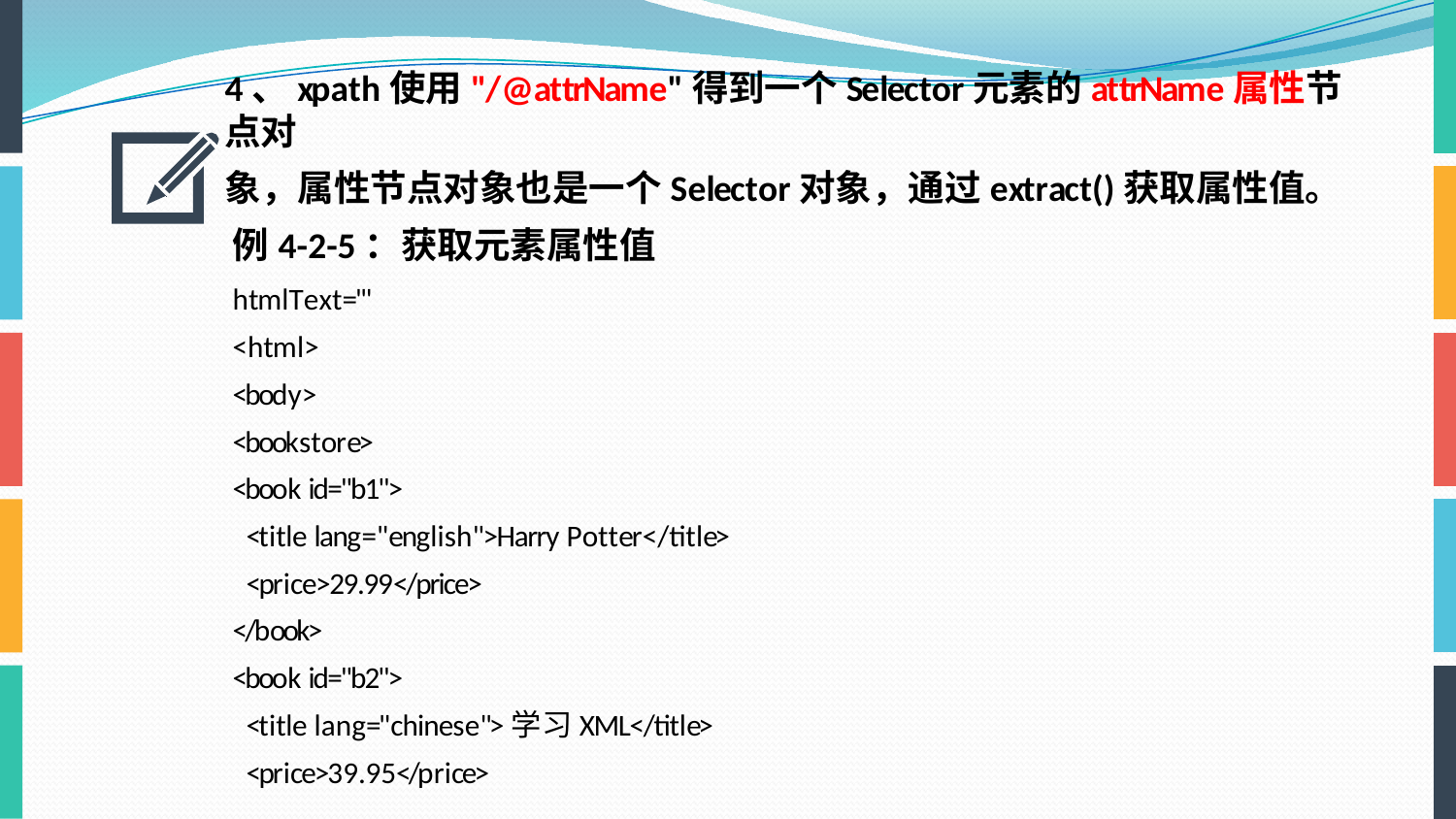

4、xpath使用"/@attrName"得到一个Selector元素的attrName属性节点对
象，属性节点对象也是一个Selector对象，通过extract()获取属性值。 例4-2-5：获取元素属性值

htmlText='''
<html>
<body>
<bookstore>
<book id="b1">
<title lang="english">Harry Potter</title>
<price>29.99</price>
</book>
<book id="b2">
<title lang="chinese">学习XML</title>
<price>39.95</price>